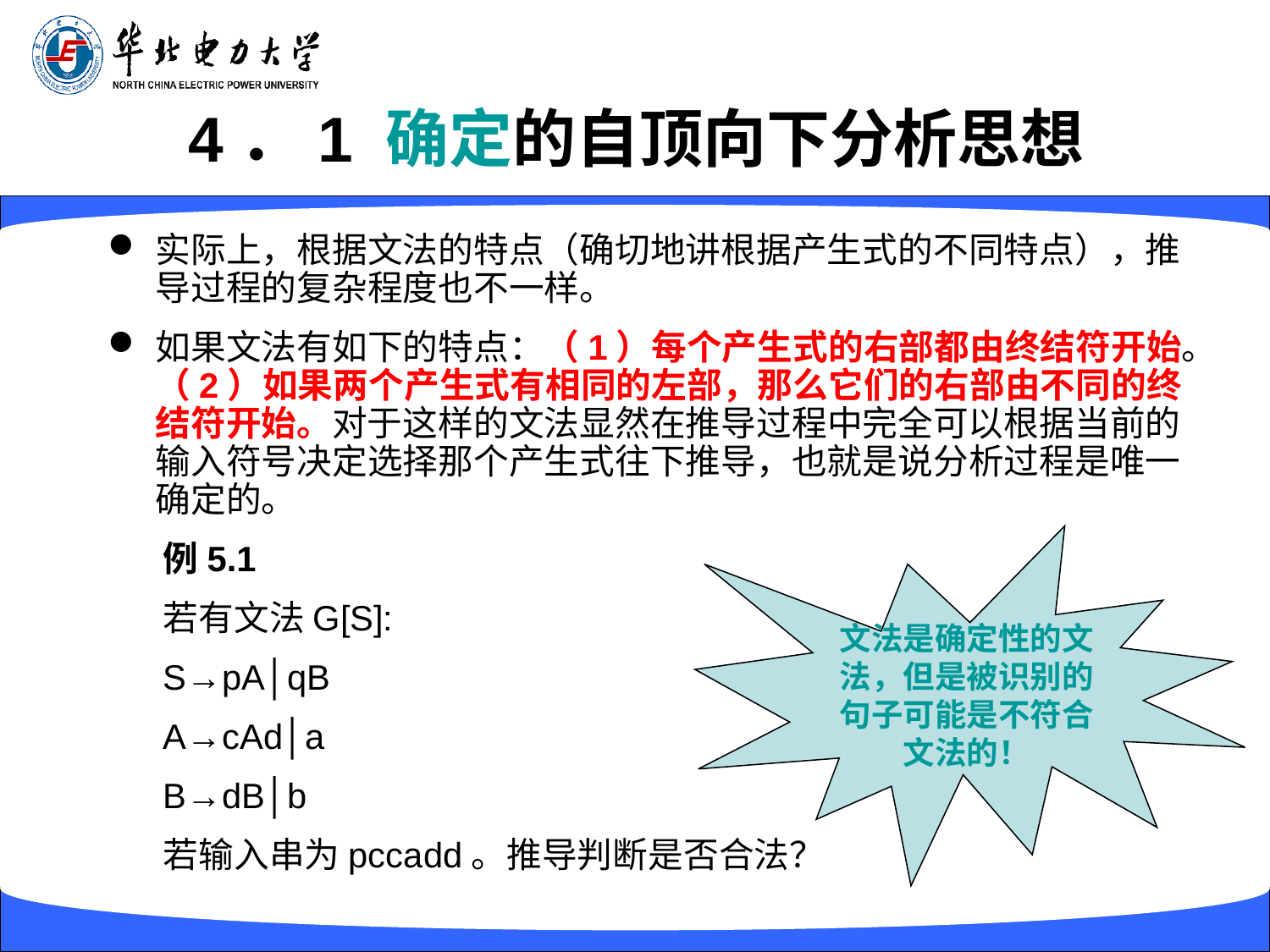

# 4．1 确定的自顶向下分析思想
实际上，根据文法的特点（确切地讲根据产生式的不同特点），推导过程的复杂程度也不一样。
如果文法有如下的特点：（1）每个产生式的右部都由终结符开始。（2）如果两个产生式有相同的左部，那么它们的右部由不同的终结符开始。对于这样的文法显然在推导过程中完全可以根据当前的输入符号决定选择那个产生式往下推导，也就是说分析过程是唯一确定的。
例5.1
若有文法G[S]:
S→pA│qB
A→cAd│a
B→dB│b
若输入串为pccadd。推导判断是否合法？
文法是确定性的文法，但是被识别的句子可能是不符合文法的！